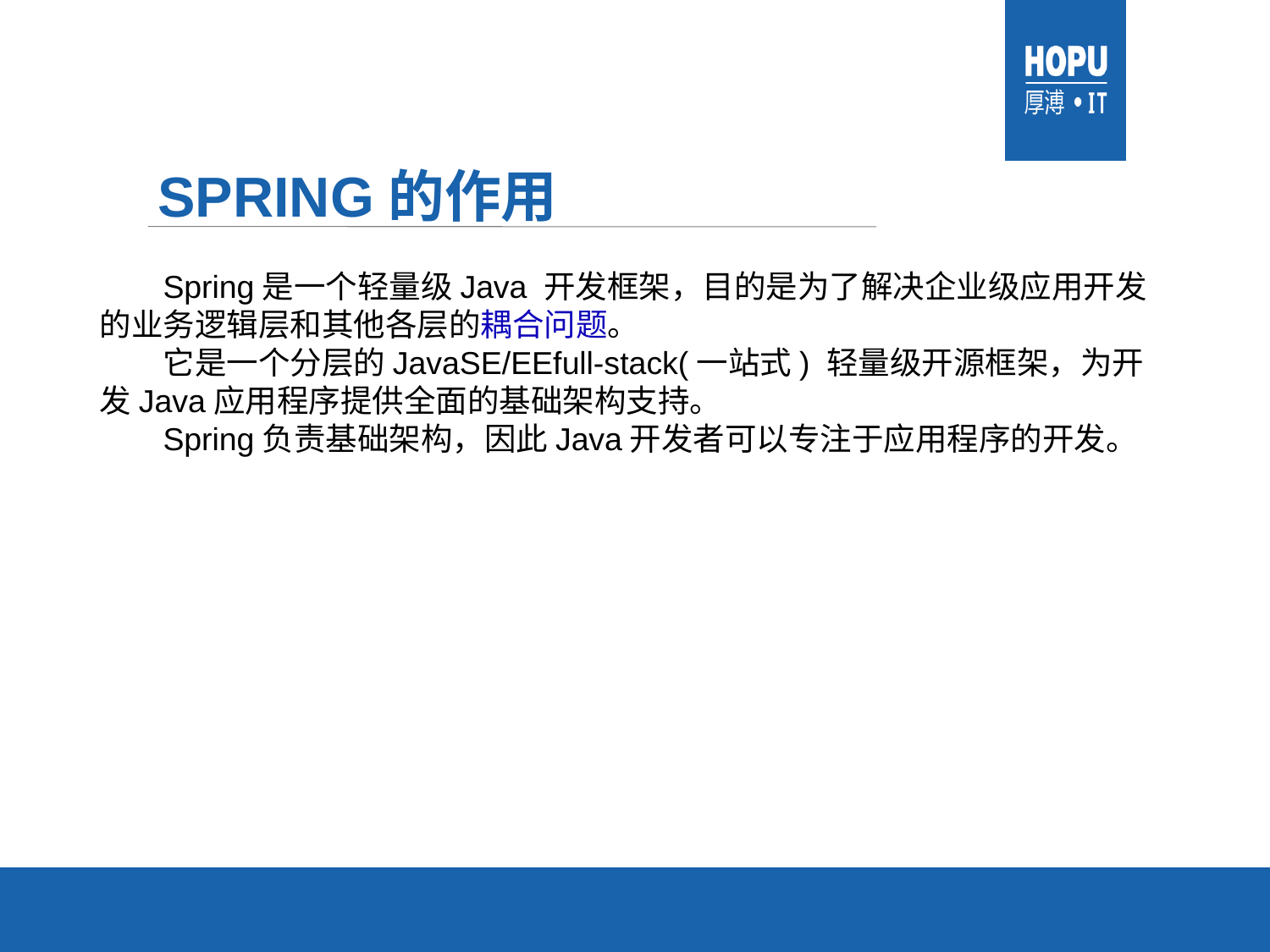

# Spring的作用
Spring是一个轻量级Java 开发框架，目的是为了解决企业级应用开发的业务逻辑层和其他各层的耦合问题。
它是一个分层的JavaSE/EEfull-stack(一站式) 轻量级开源框架，为开发Java应用程序提供全面的基础架构支持。
Spring负责基础架构，因此Java开发者可以专注于应用程序的开发。